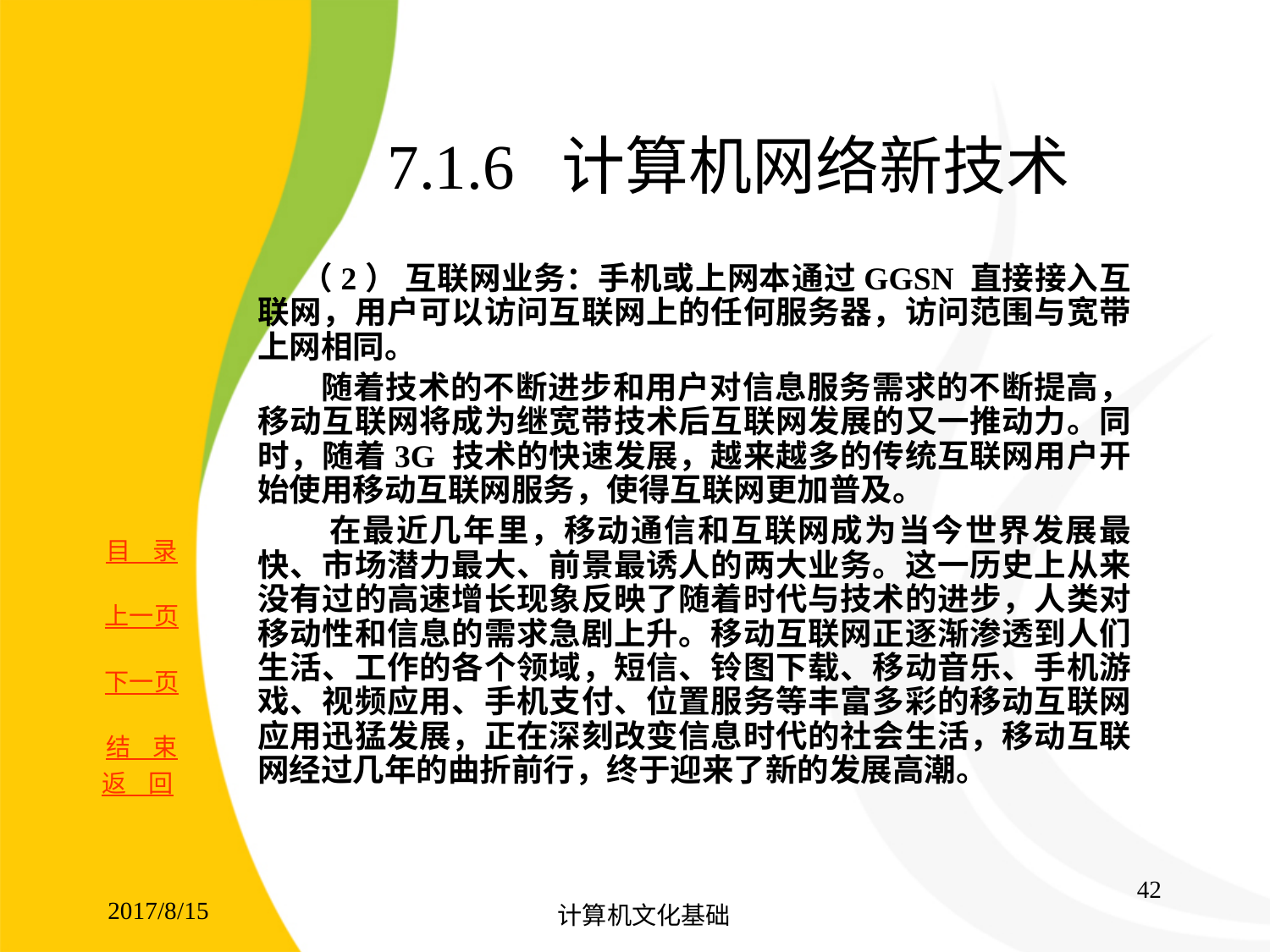

# 7.1.6  计算机网络新技术
        （2） 互联网业务：手机或上网本通过GGSN 直接接入互联网，用户可以访问互联网上的任何服务器，访问范围与宽带上网相同。
       随着技术的不断进步和用户对信息服务需求的不断提高，移动互联网将成为继宽带技术后互联网发展的又一推动力。同时，随着3G 技术的快速发展，越来越多的传统互联网用户开始使用移动互联网服务，使得互联网更加普及。
       在最近几年里，移动通信和互联网成为当今世界发展最快、市场潜力最大、前景最诱人的两大业务。这一历史上从来没有过的高速增长现象反映了随着时代与技术的进步，人类对移动性和信息的需求急剧上升。移动互联网正逐渐渗透到人们生活、工作的各个领域，短信、铃图下载、移动音乐、手机游戏、视频应用、手机支付、位置服务等丰富多彩的移动互联网应用迅猛发展，正在深刻改变信息时代的社会生活，移动互联网经过几年的曲折前行，终于迎来了新的发展高潮。
返    回
42
2017/8/15